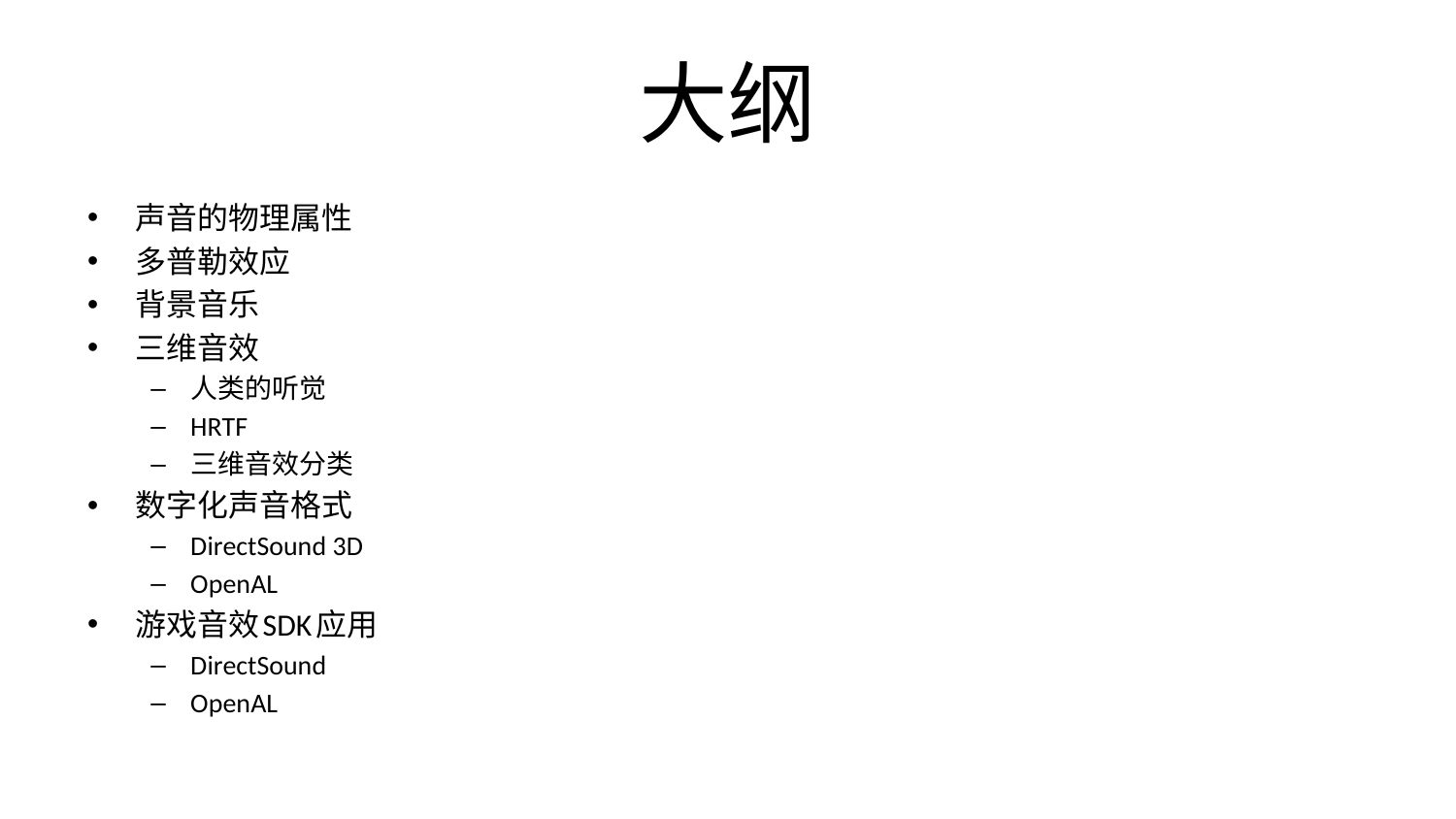

# 大纲
声音的物理属性
多普勒效应
背景音乐
三维音效
人类的听觉
HRTF
三维音效分类
数字化声音格式
DirectSound 3D
OpenAL
游戏音效SDK应用
DirectSound
OpenAL